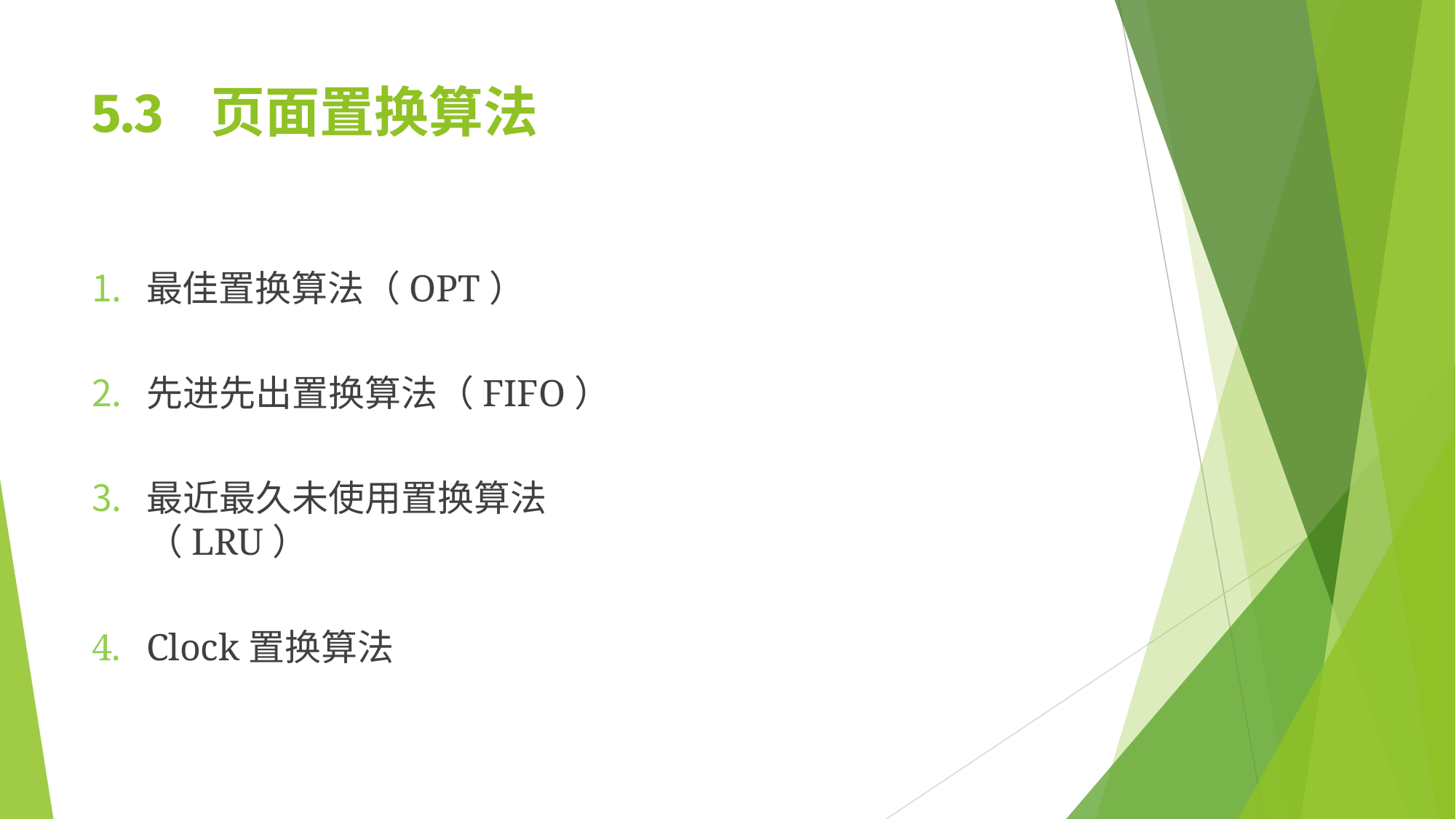

# 5.3	页面置换算法
最佳置换算法（OPT）

先进先出置换算法（FIFO）

最近最久未使用置换算法（LRU）

Clock置换算法